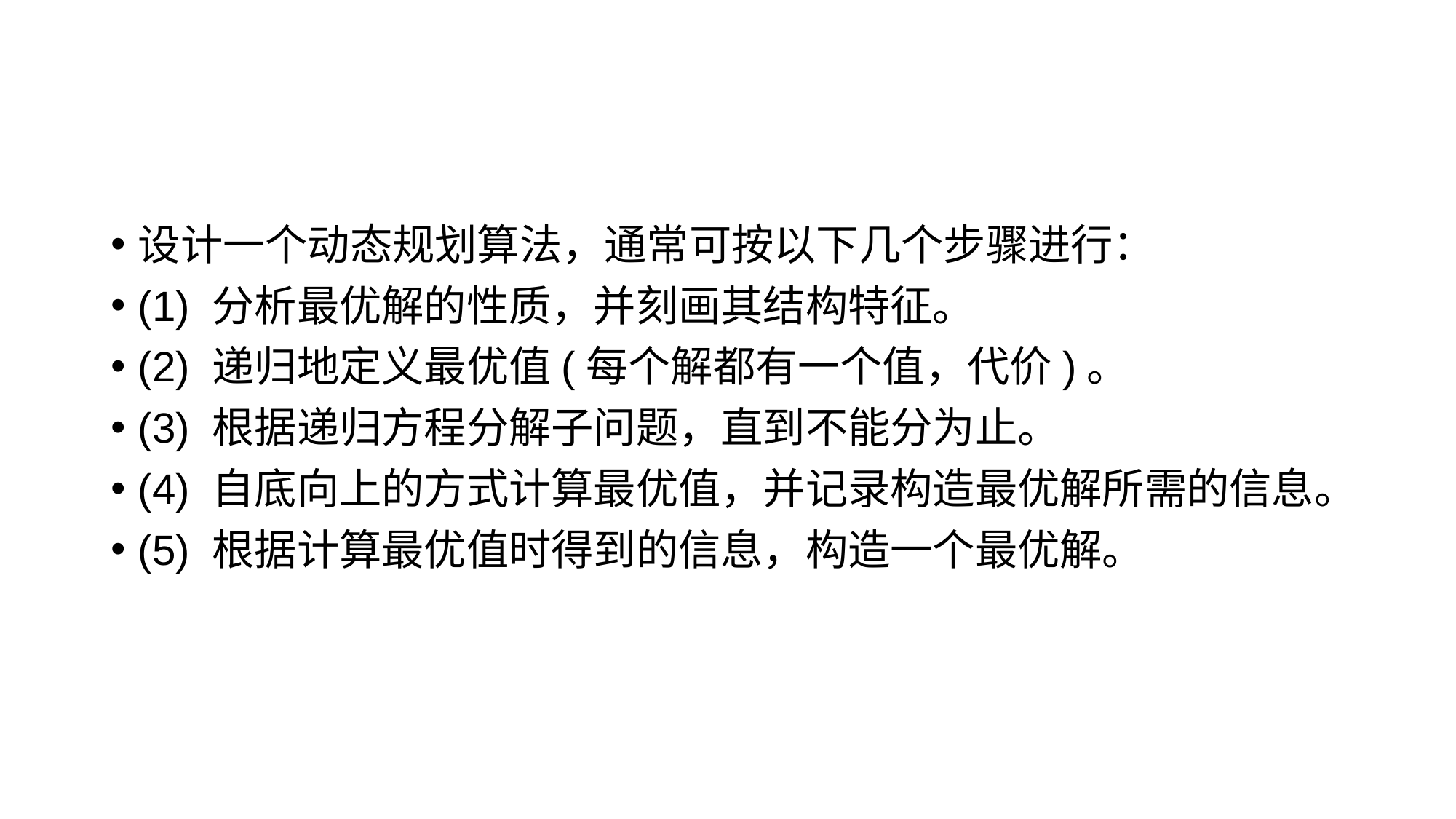

设计一个动态规划算法，通常可按以下几个步骤进行：
(1) 分析最优解的性质，并刻画其结构特征。
(2) 递归地定义最优值(每个解都有一个值，代价)。
(3) 根据递归方程分解子问题，直到不能分为止。
(4) 自底向上的方式计算最优值，并记录构造最优解所需的信息。
(5) 根据计算最优值时得到的信息，构造一个最优解。